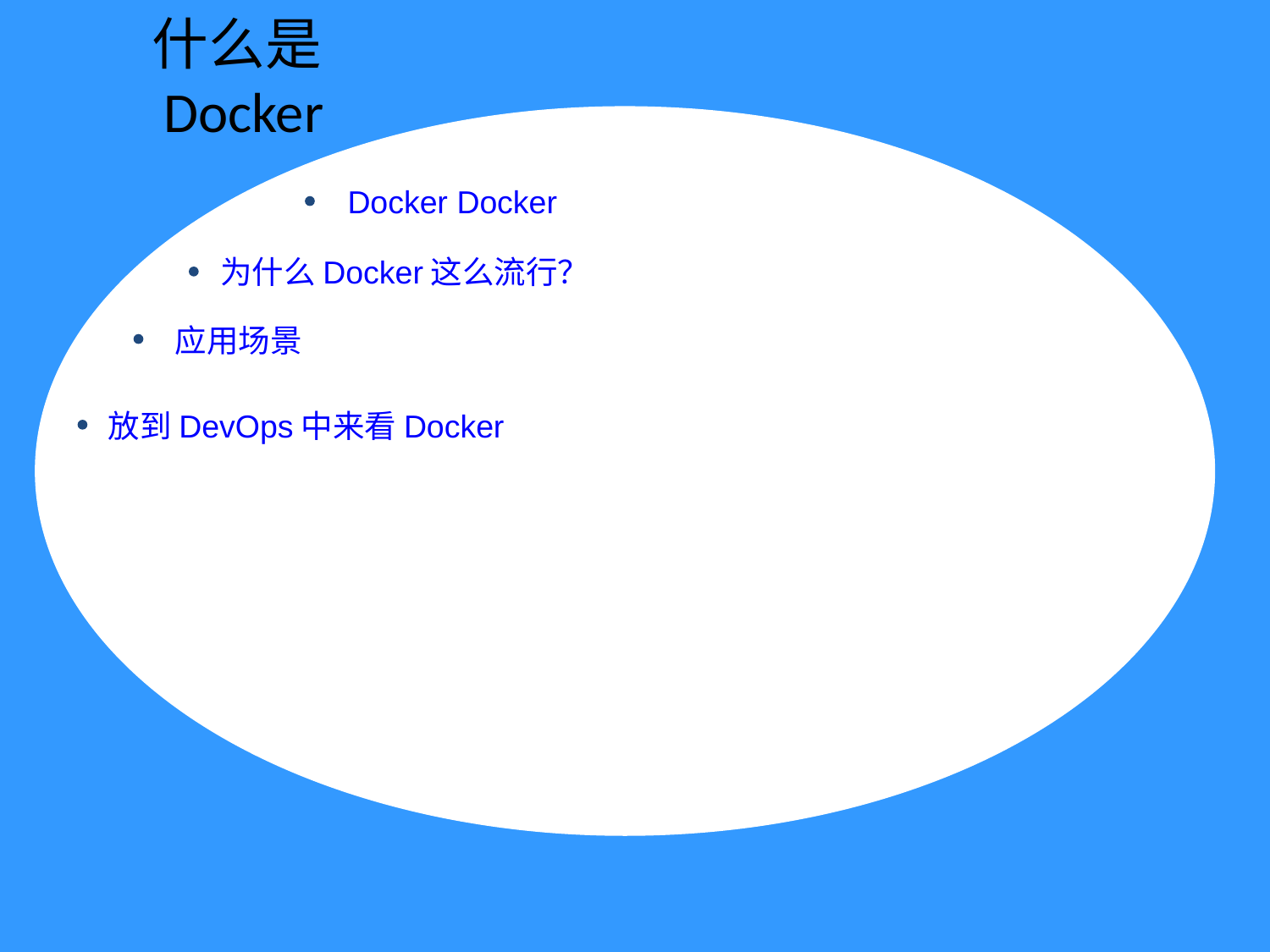

# 什么是Docker
Docker Docker

为什么Docker这么流行？

应用场景

放到DevOps中来看Docker